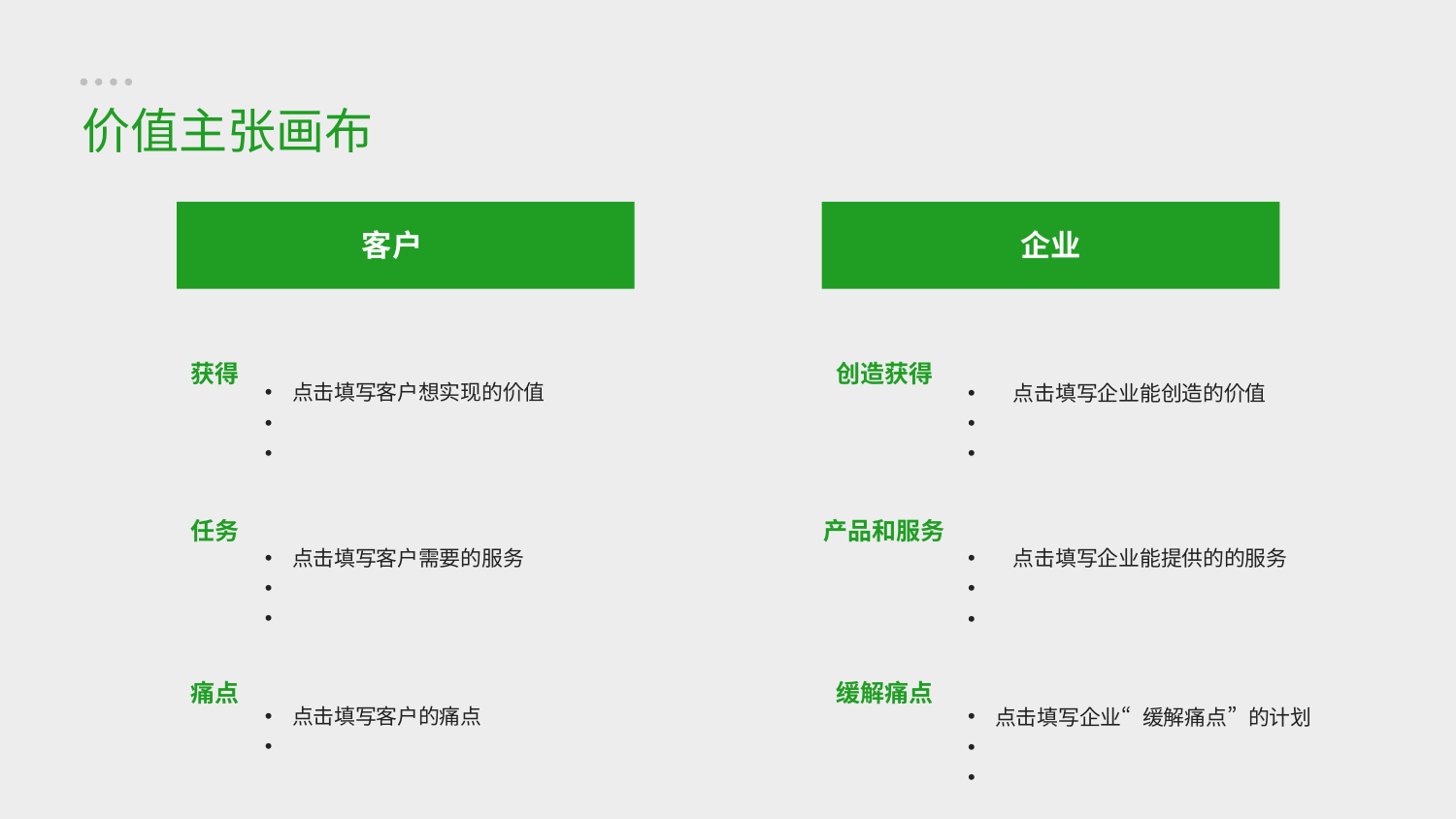

价值主张画布

客户
企业
获得
创造获得
点击填写客户想实现的价值

点击填写企业能创造的价值

任务
产品和服务
点击填写客户需要的服务

点击填写企业能提供的的服务

缓解痛点
痛点
点击填写客户的痛点

点击填写企业“缓解痛点”的计划